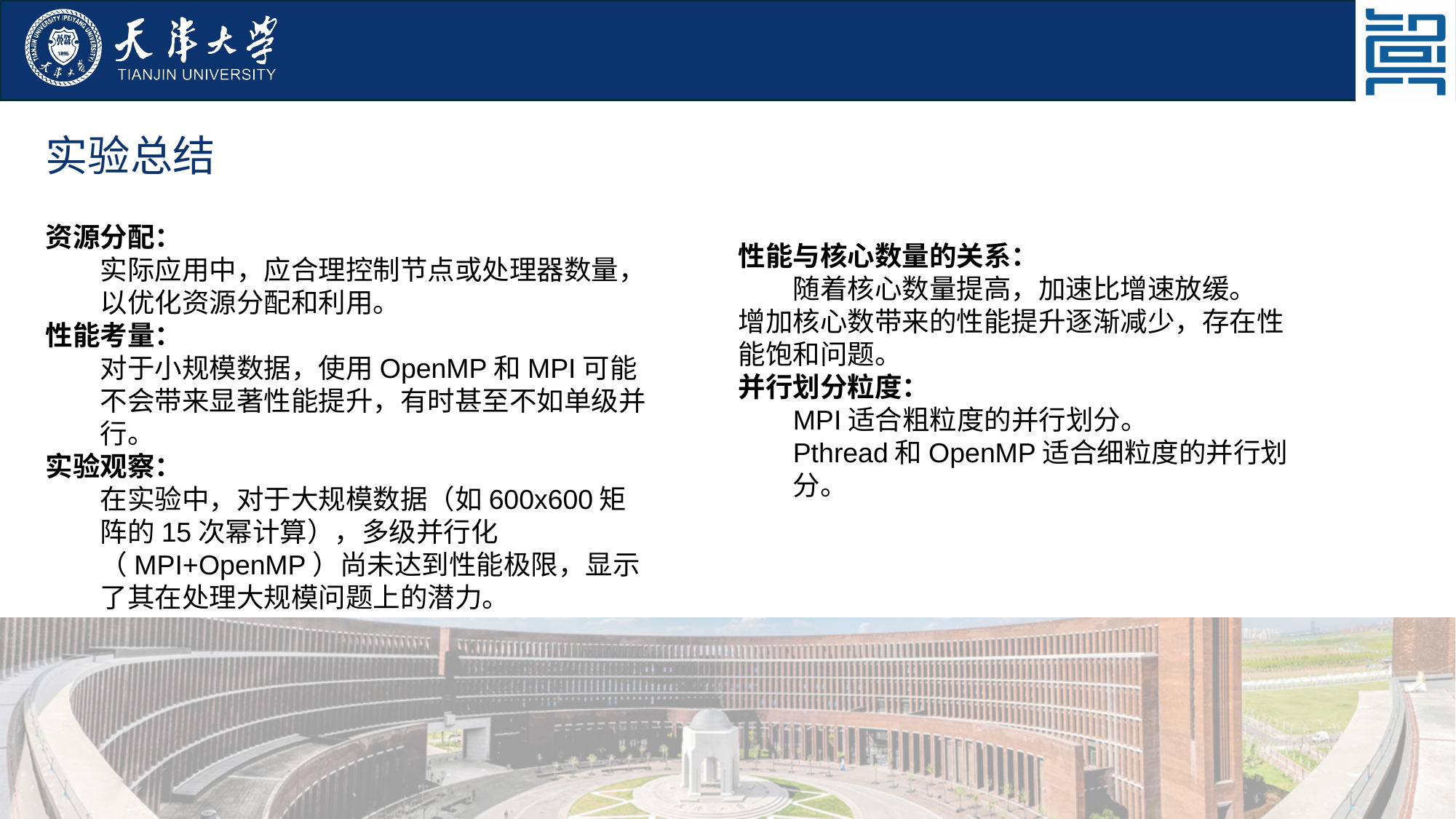

实验总结
资源分配：
实际应用中，应合理控制节点或处理器数量，以优化资源分配和利用。
性能考量：
对于小规模数据，使用OpenMP和MPI可能不会带来显著性能提升，有时甚至不如单级并行。
实验观察：
在实验中，对于大规模数据（如600x600矩阵的15次幂计算），多级并行化（MPI+OpenMP）尚未达到性能极限，显示了其在处理大规模问题上的潜力。
性能与核心数量的关系：
随着核心数量提高，加速比增速放缓。
增加核心数带来的性能提升逐渐减少，存在性能饱和问题。
并行划分粒度：
MPI适合粗粒度的并行划分。
Pthread和OpenMP适合细粒度的并行划分。